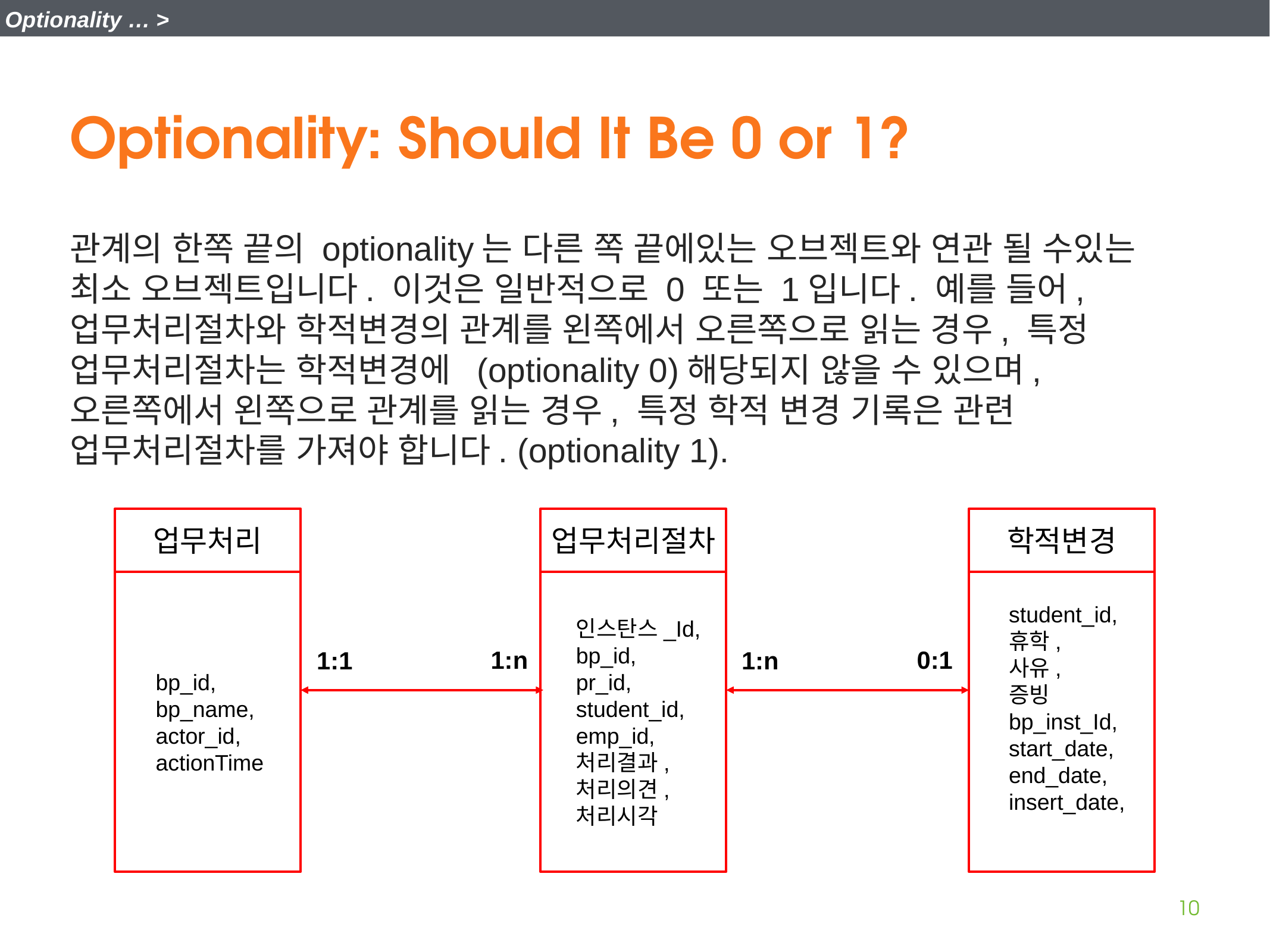

Optionality … >
# Optionality: Should It Be 0 or 1?
관계의 한쪽 끝의 optionality는 다른 쪽 끝에있는 오브젝트와 연관 될 수있는 최소 오브젝트입니다. 이것은 일반적으로 0 또는 1입니다. 예를 들어, 업무처리절차와 학적변경의 관계를 왼쪽에서 오른쪽으로 읽는 경우, 특정 업무처리절차는 학적변경에  (optionality 0)해당되지 않을 수 있으며, 오른쪽에서 왼쪽으로 관계를 읽는 경우, 특정 학적 변경 기록은 관련 업무처리절차를 가져야 합니다. (optionality 1).

업무처리
업무처리절차
학적변경
student_id,
휴학,
사유,
증빙
bp_inst_Id,
start_date,
end_date,
insert_date,
인스탄스_Id,
bp_id,
pr_id,
student_id,
emp_id,
처리결과,
처리의견,
처리시각
1:n
0:1
1:1
1:n
bp_id,
bp_name,
actor_id,
actionTime
10